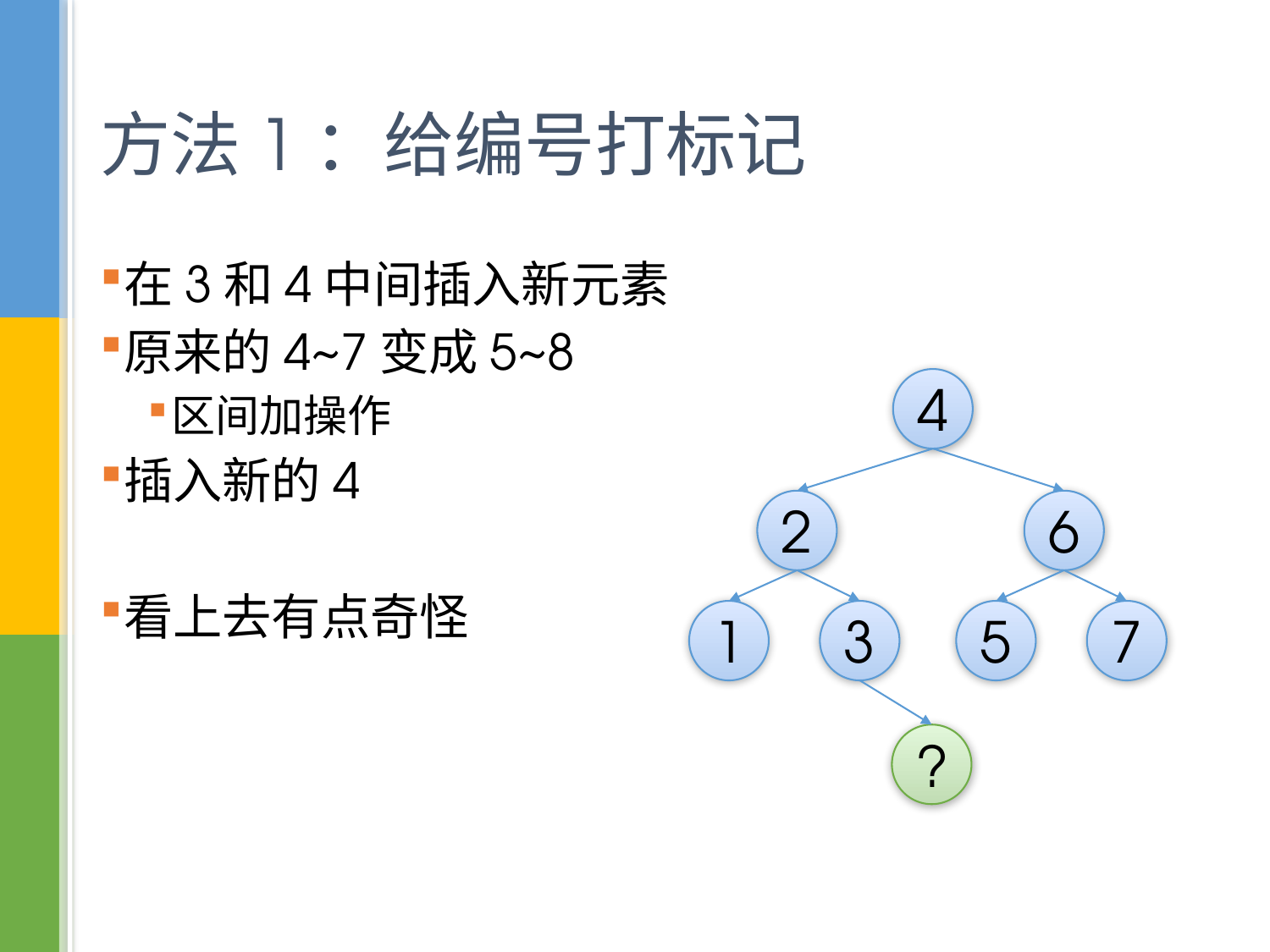

# 方法1：给编号打标记
在3和4中间插入新元素
原来的4~7变成5~8
区间加操作
插入新的4

看上去有点奇怪
4
2
6
1
3
5
7
?